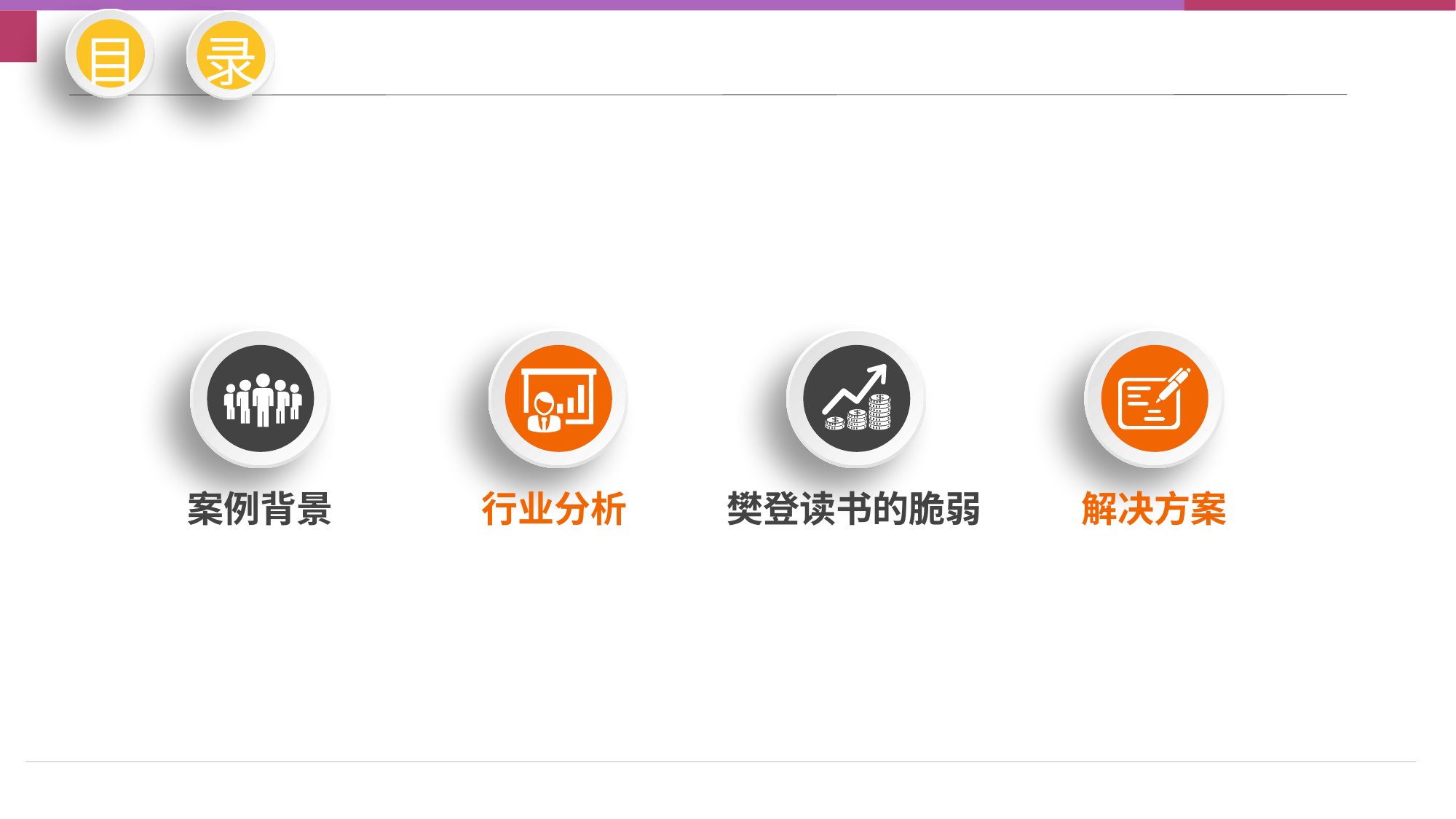

目

录

案例背景
行业分析
樊登读书的脆弱
解决方案

03